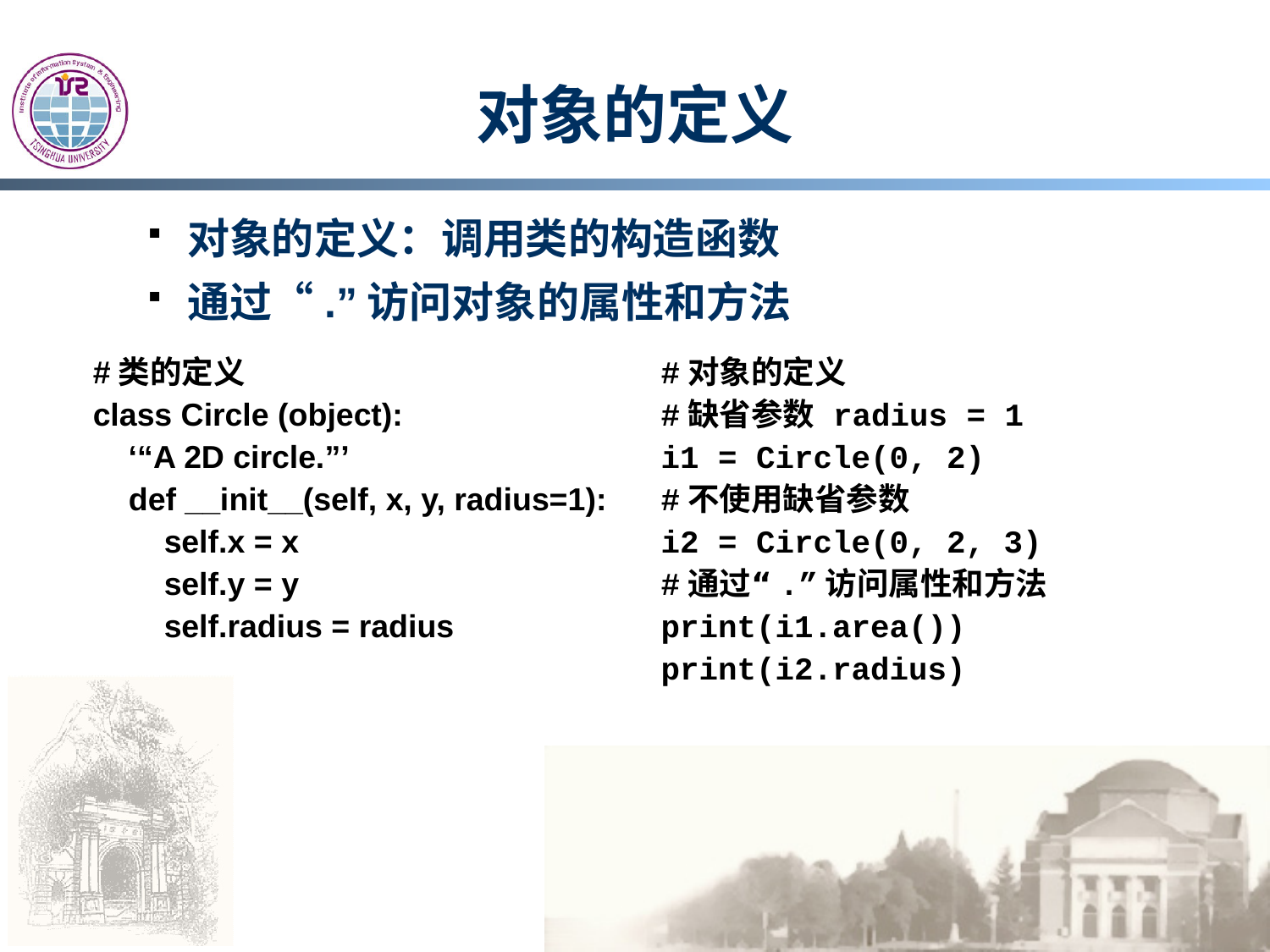

# 对象的定义
对象的定义：调用类的构造函数
通过“.”访问对象的属性和方法
#类的定义
class Circle (object):
    ‘“A 2D circle.”’
    def __init__(self, x, y, radius=1):
        self.x = x
        self.y = y
        self.radius = radius
#对象的定义
#缺省参数 radius = 1
i1 = Circle(0, 2)
#不使用缺省参数
i2 = Circle(0, 2, 3)
#通过“.”访问属性和方法
print(i1.area())
print(i2.radius)